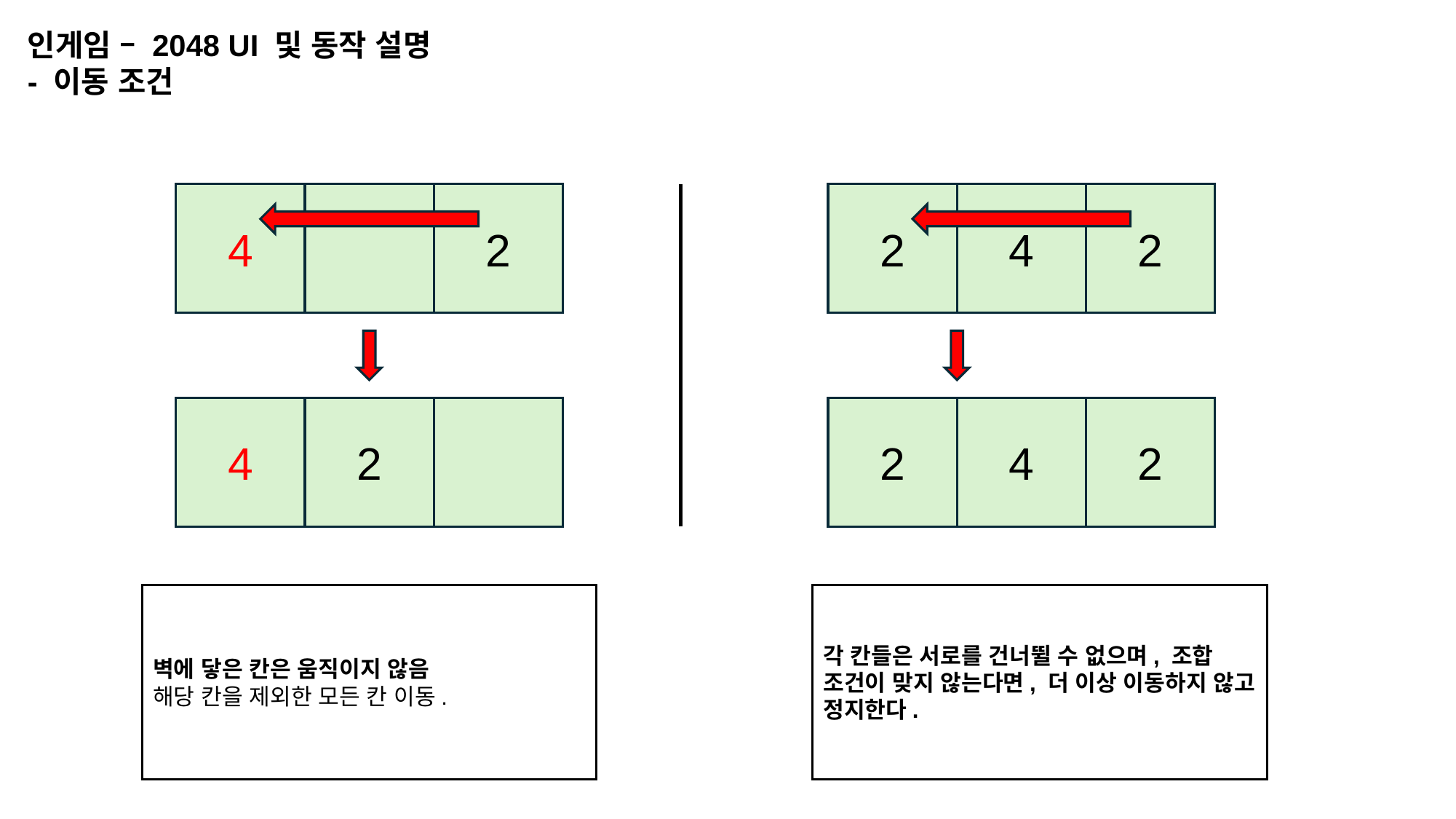

인게임 – 2048 UI 및 동작 설명
- 이동 조건

4

2
2
4
2

4
2

2
4
2
벽에 닿은 칸은 움직이지 않음
해당 칸을 제외한 모든 칸 이동.
각 칸들은 서로를 건너뛸 수 없으며, 조합 조건이 맞지 않는다면, 더 이상 이동하지 않고 정지한다.